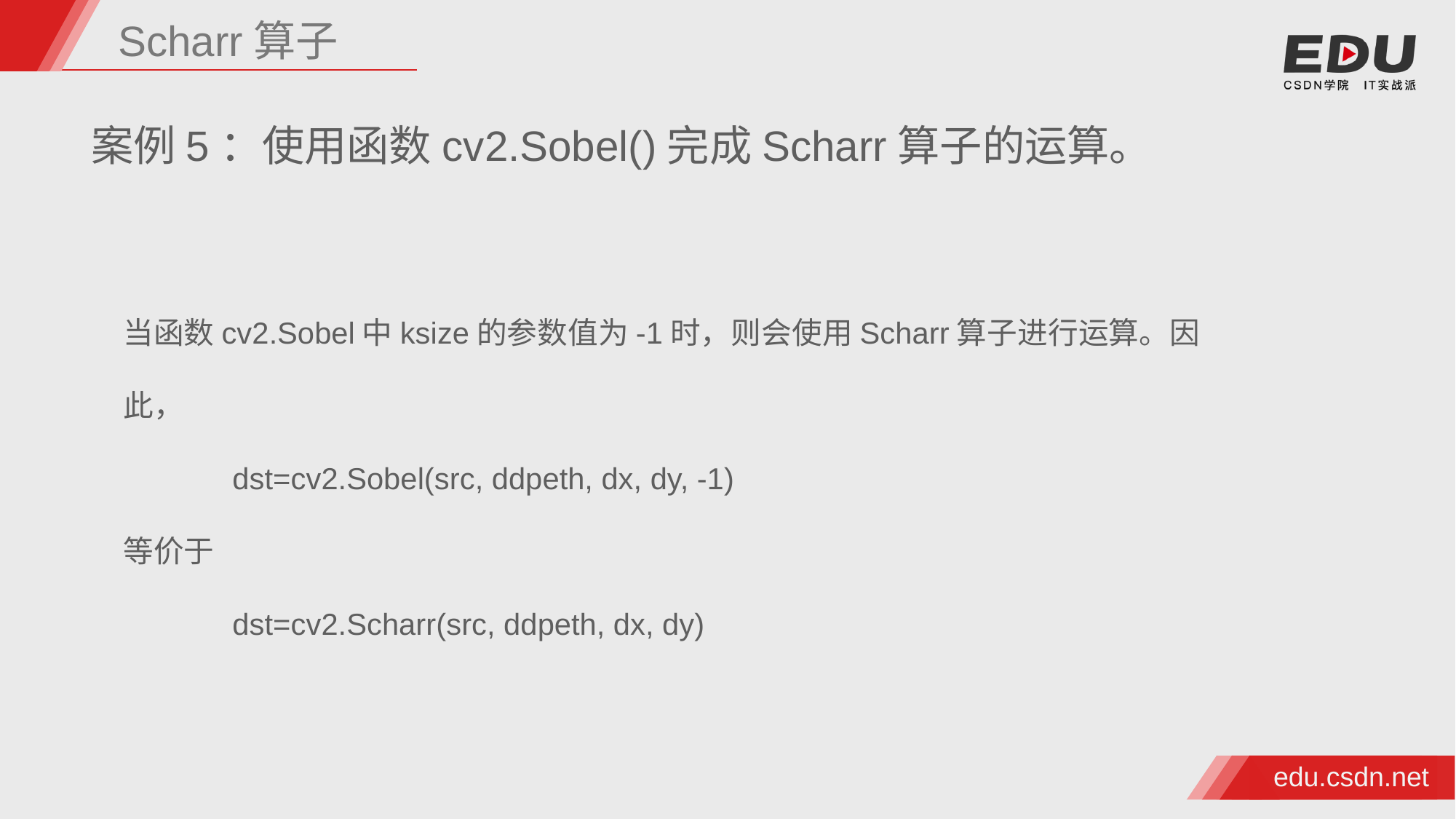

Scharr算子
案例5：使用函数cv2.Sobel()完成Scharr算子的运算。
当函数cv2.Sobel中ksize的参数值为-1时，则会使用Scharr算子进行运算。因此，
	dst=cv2.Sobel(src, ddpeth, dx, dy, -1)
等价于
	dst=cv2.Scharr(src, ddpeth, dx, dy)